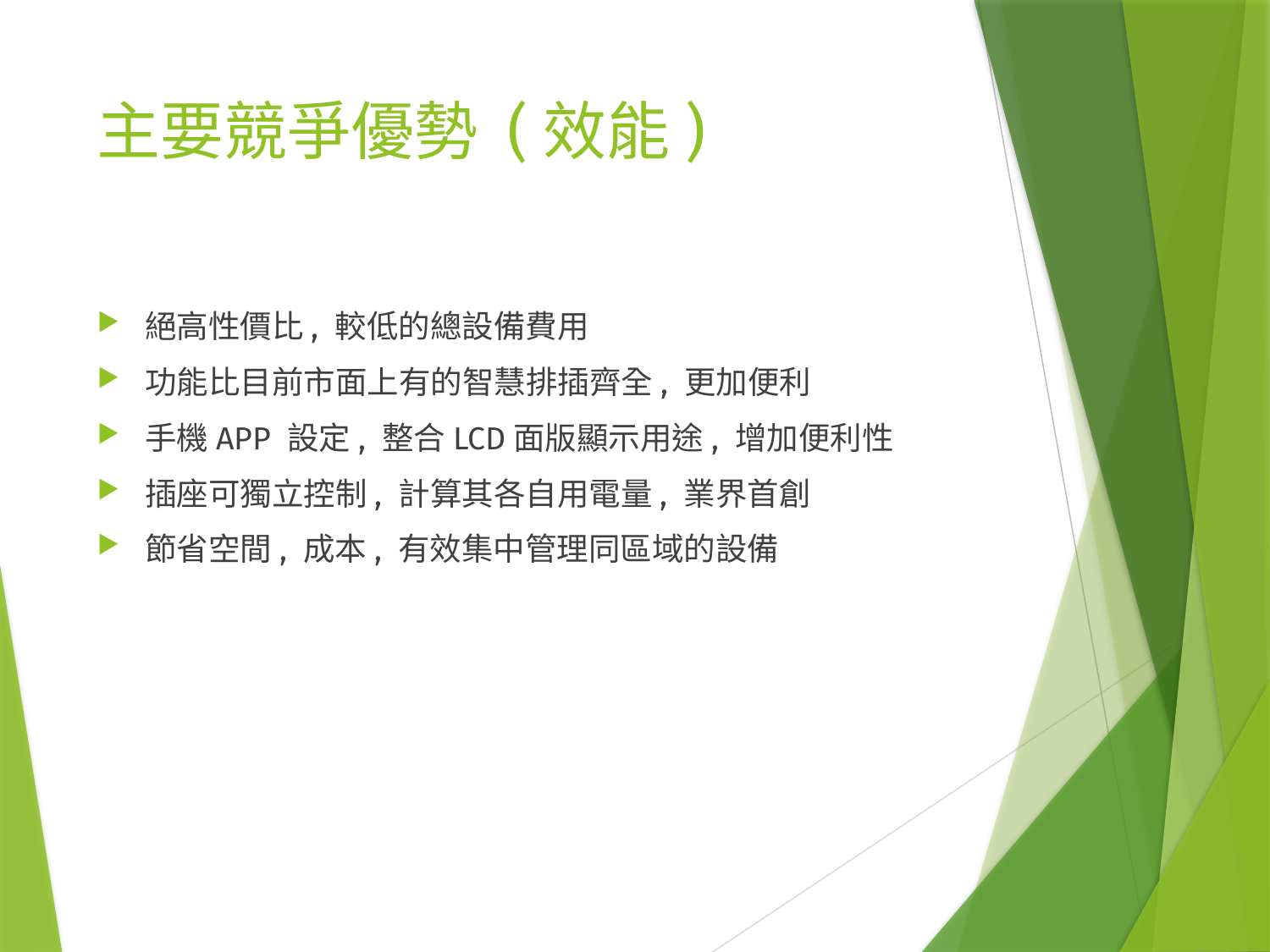

# 主要競爭優勢 (效能)
絕高性價比, 較低的總設備費用
功能比目前市面上有的智慧排插齊全, 更加便利
手機APP 設定, 整合LCD面版顯示用途, 增加便利性
插座可獨立控制, 計算其各自用電量, 業界首創
節省空間, 成本, 有效集中管理同區域的設備